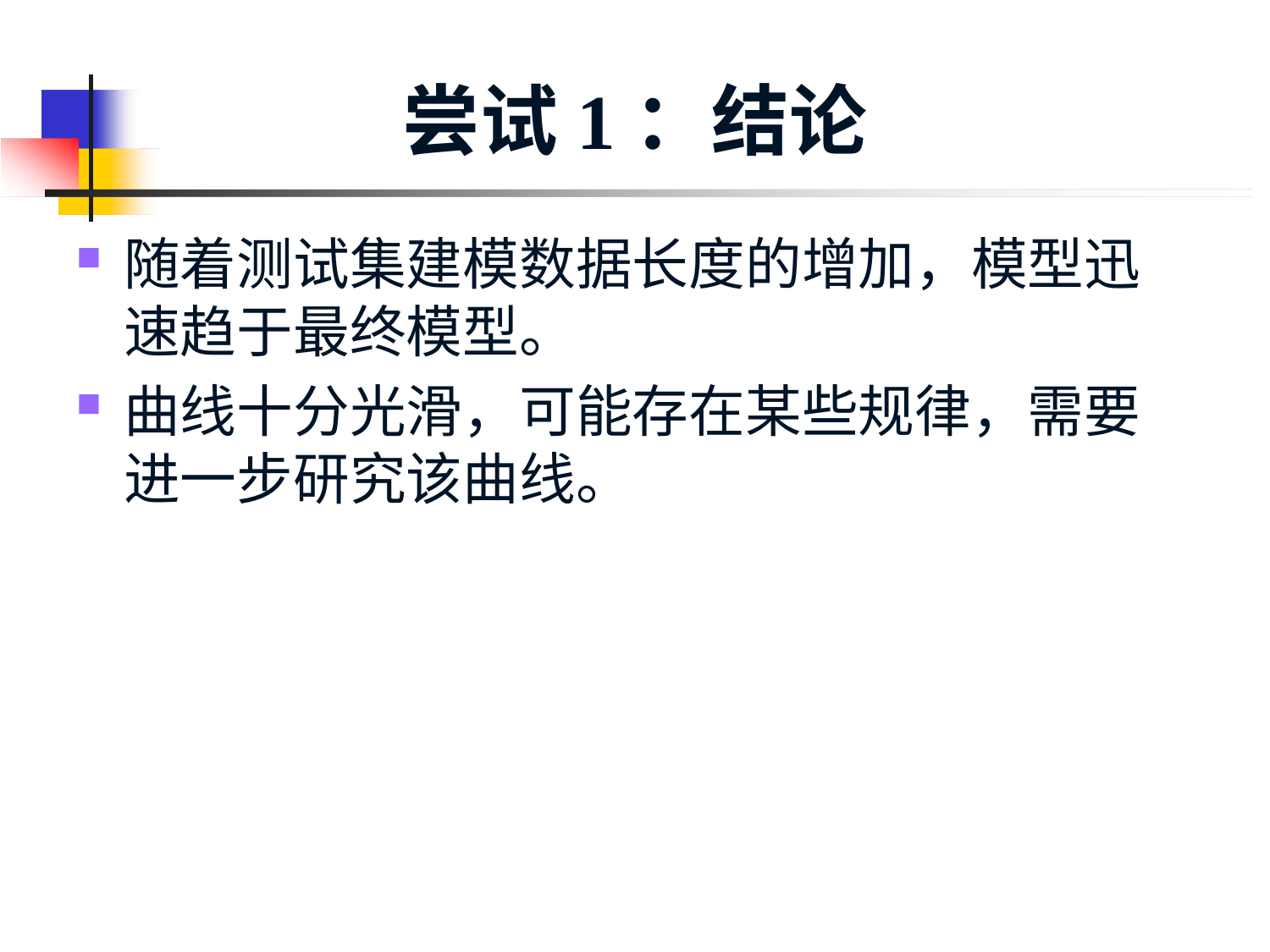

# 尝试1：结论
随着测试集建模数据长度的增加，模型迅速趋于最终模型。
曲线十分光滑，可能存在某些规律，需要进一步研究该曲线。